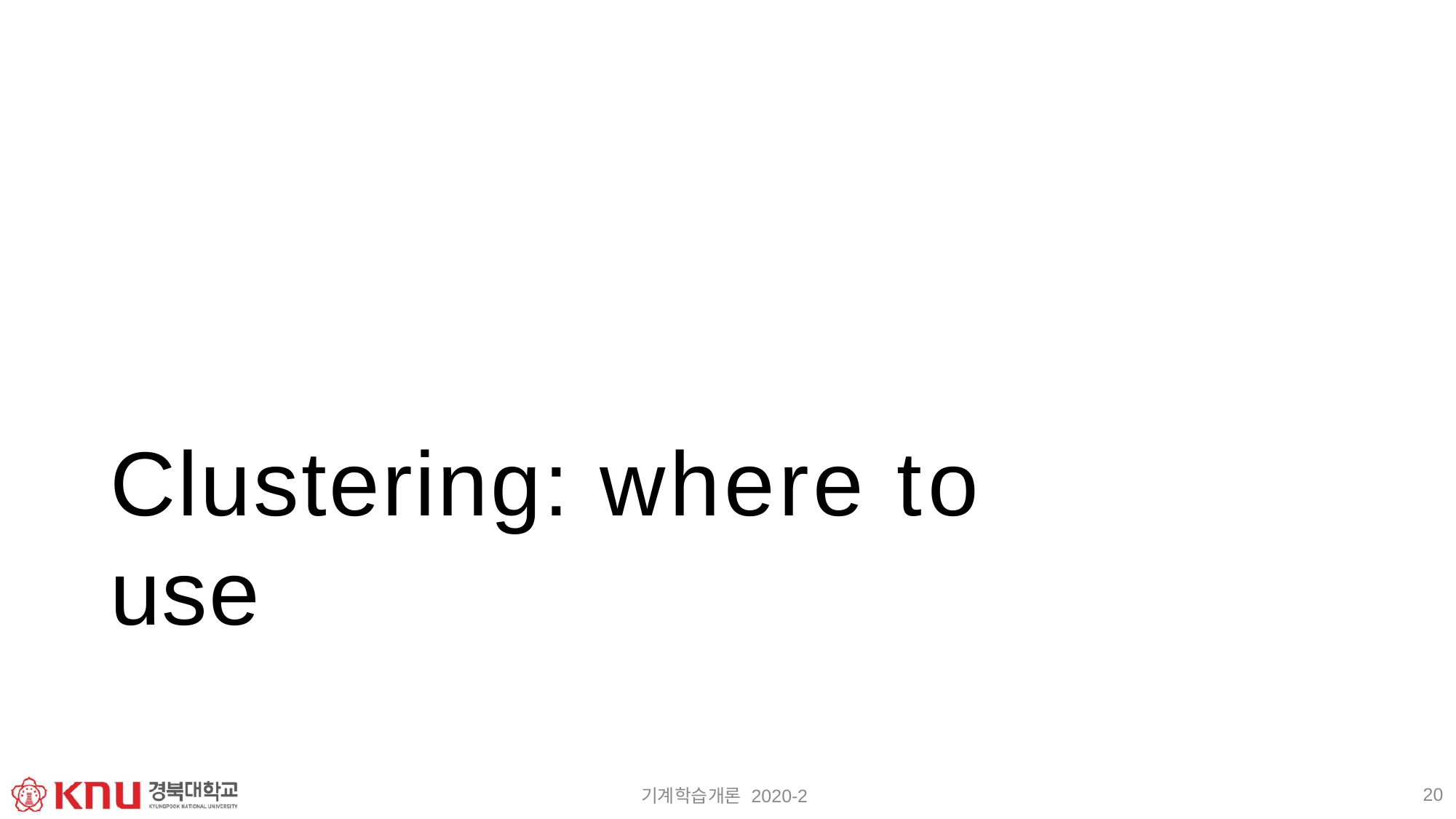

# Clustering: where to use
20
기계학습개론 2020-2